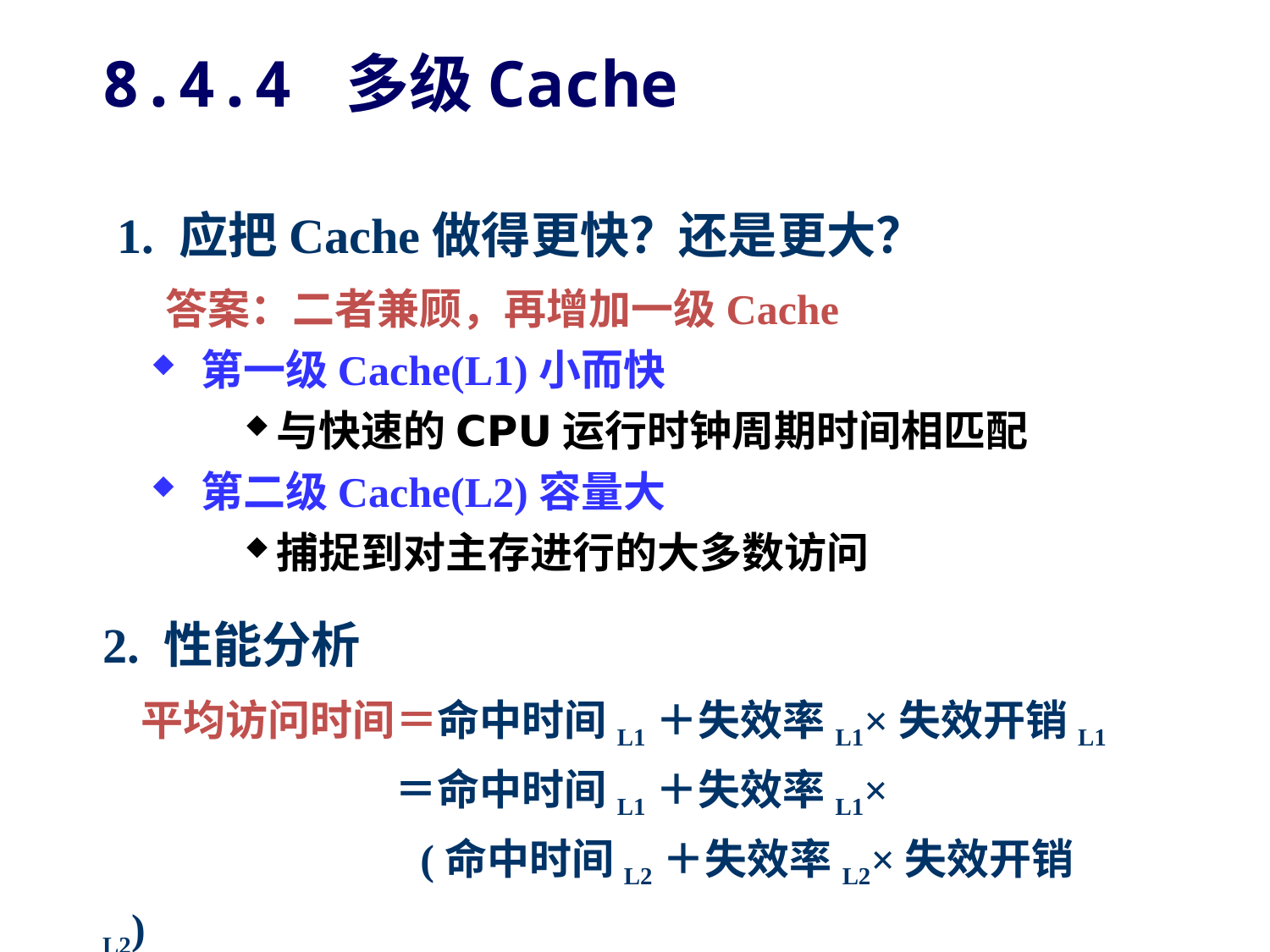

8.4.4 多级Cache
1. 应把Cache做得更快？还是更大？
    答案：二者兼顾，再增加一级Cache
 第一级Cache(L1)小而快
与快速的CPU运行时钟周期时间相匹配
 第二级Cache(L2)容量大
捕捉到对主存进行的大多数访问

2. 性能分析
   平均访问时间＝命中时间L1＋失效率L1×失效开销L1
		   ＝命中时间L1＋失效率L1×
		      (命中时间L2＋失效率L2×失效开销L2)